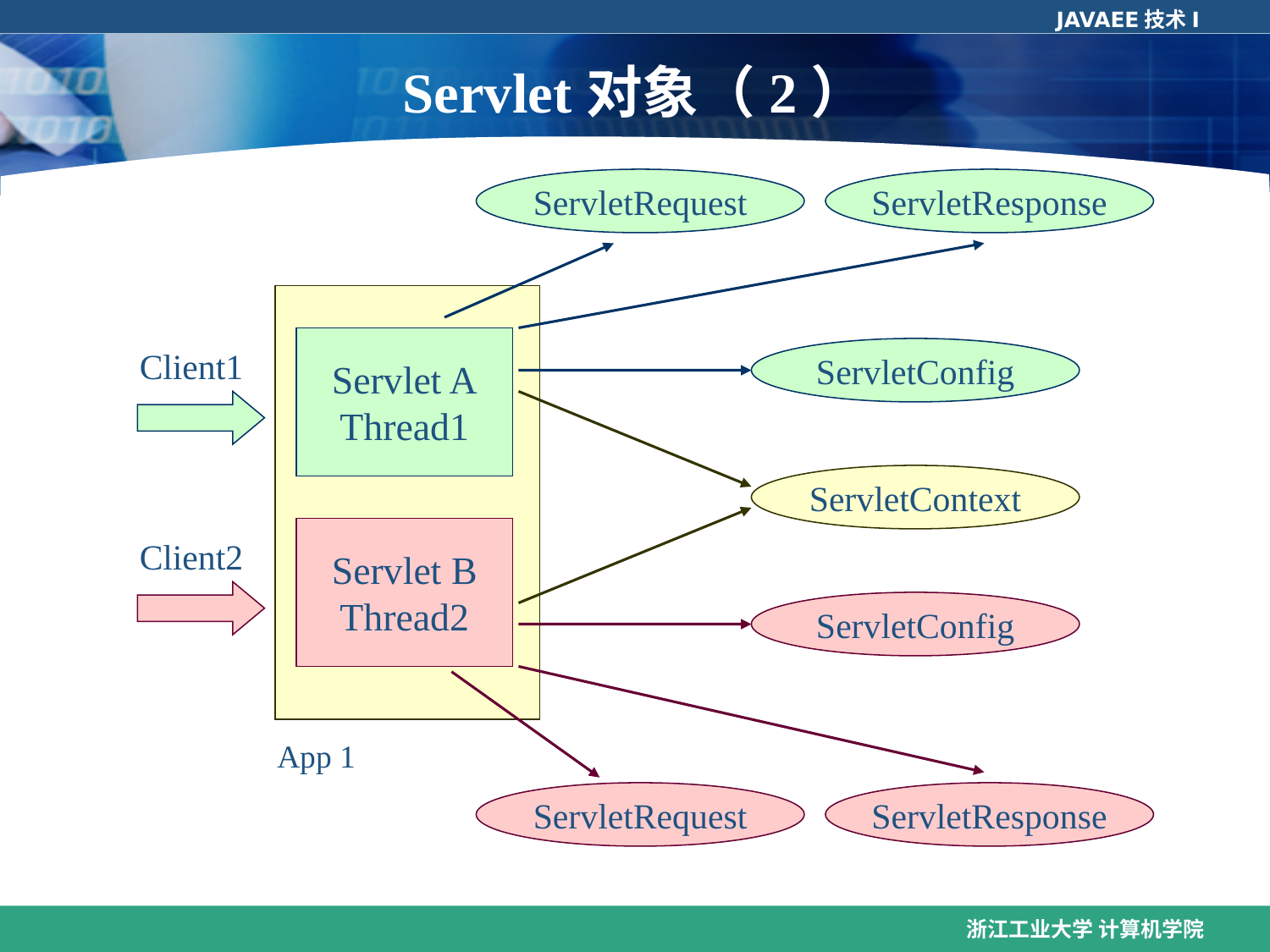

# Servlet对象（2）
ServletRequest
ServletResponse

Servlet A
Thread1
Servlet B
Thread2
Client1

Client2

ServletConfig

ServletContext
ServletConfig

ServletRequest
ServletResponse
App 1